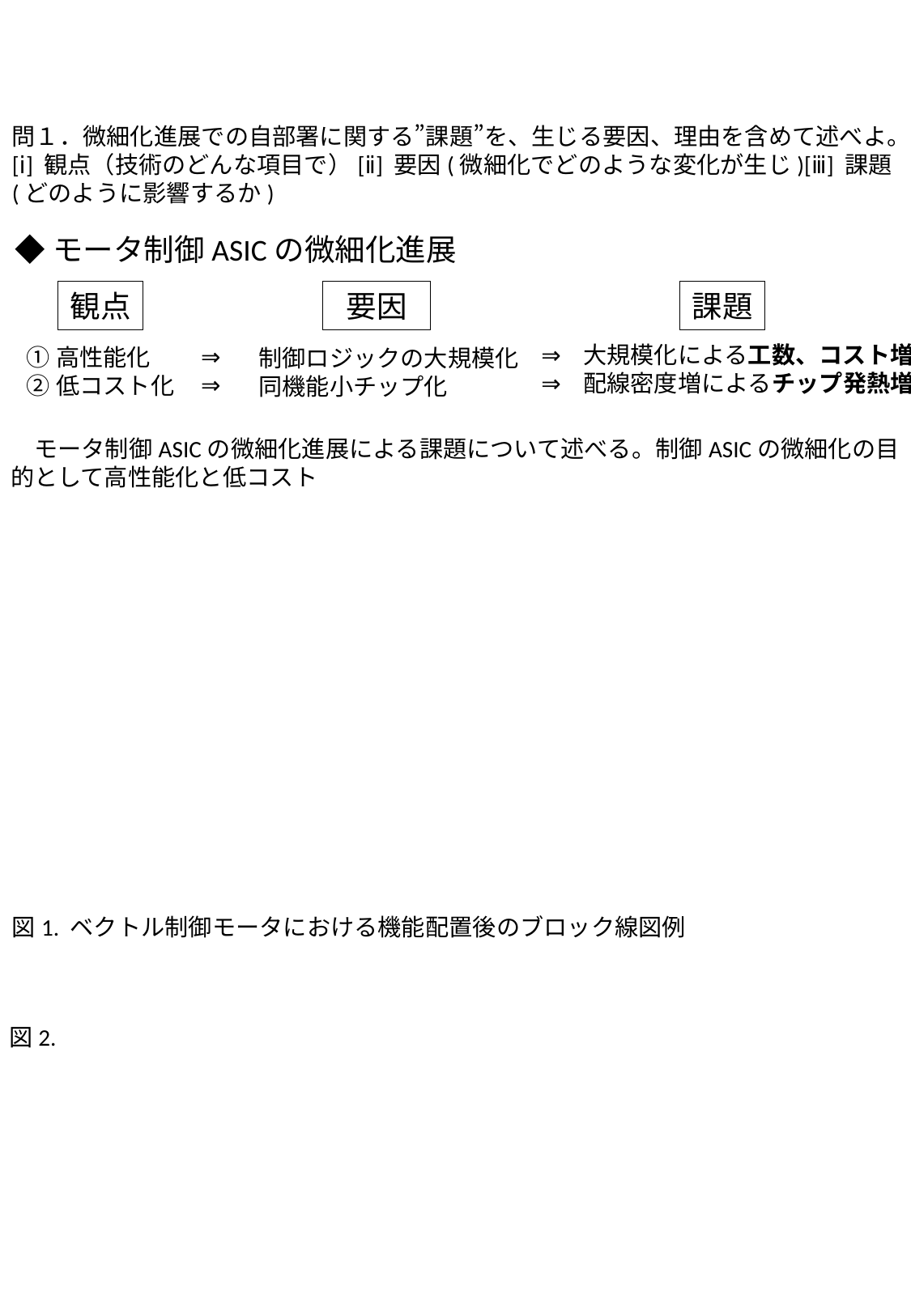

問１．微細化進展での自部署に関する”課題”を、生じる要因、理由を含めて述べよ。
[ⅰ] 観点（技術のどんな項目で）[ⅱ] 要因(微細化でどのような変化が生じ)[ⅲ] 課題(どのように影響するか)
◆モータ制御ASICの微細化進展
観点
要因
課題
⇒
⇒
大規模化による工数、コスト増
配線密度増によるチップ発熱増
⇒
⇒
①高性能化
②低コスト化
制御ロジックの大規模化
同機能小チップ化
　モータ制御ASICの微細化進展による課題について述べる。制御ASICの微細化の目的として高性能化と低コスト
図1. ベクトル制御モータにおける機能配置後のブロック線図例
図2.